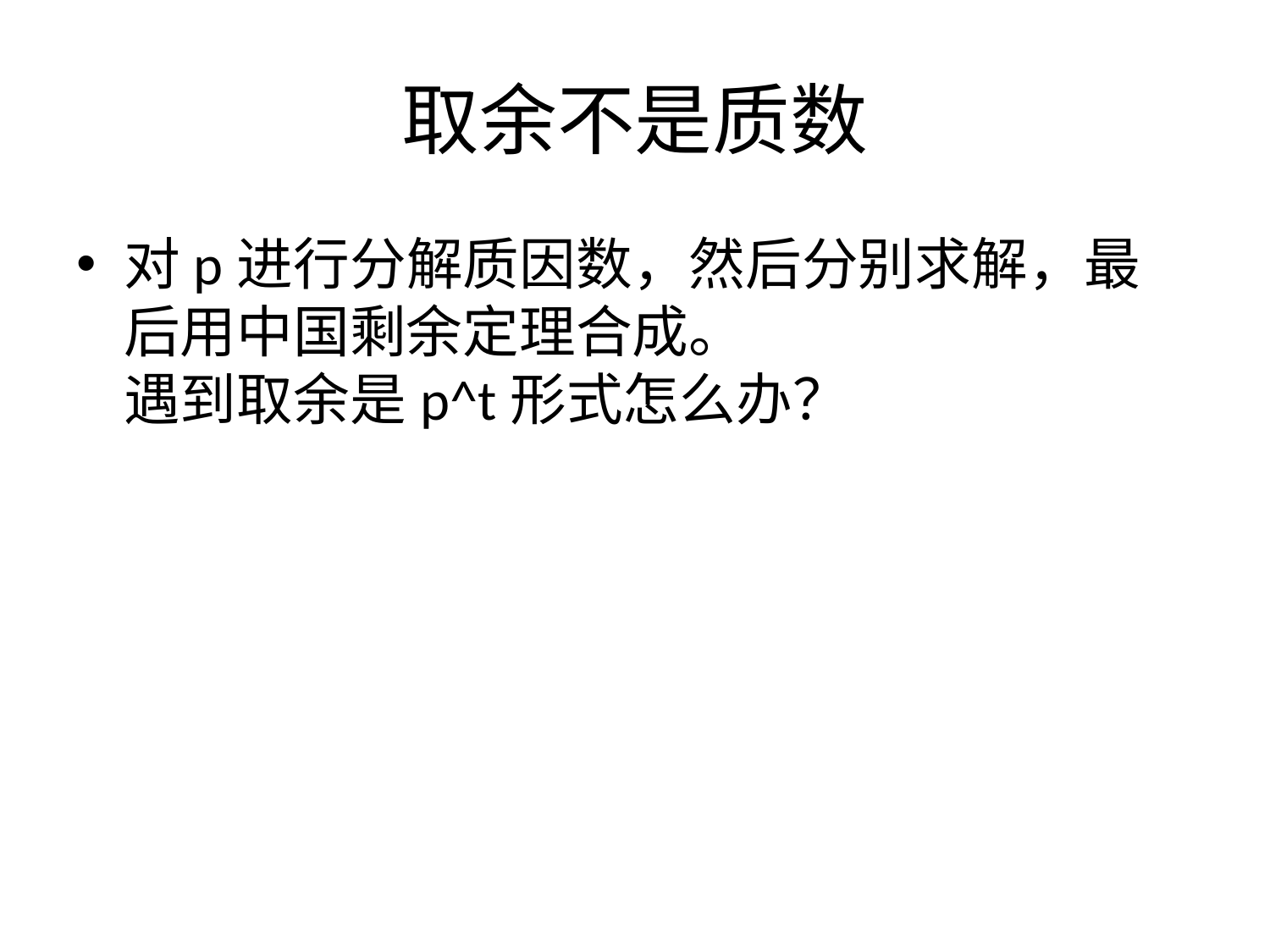

# 取余不是质数
对p进行分解质因数，然后分别求解，最后用中国剩余定理合成。
遇到取余是p^t形式怎么办？